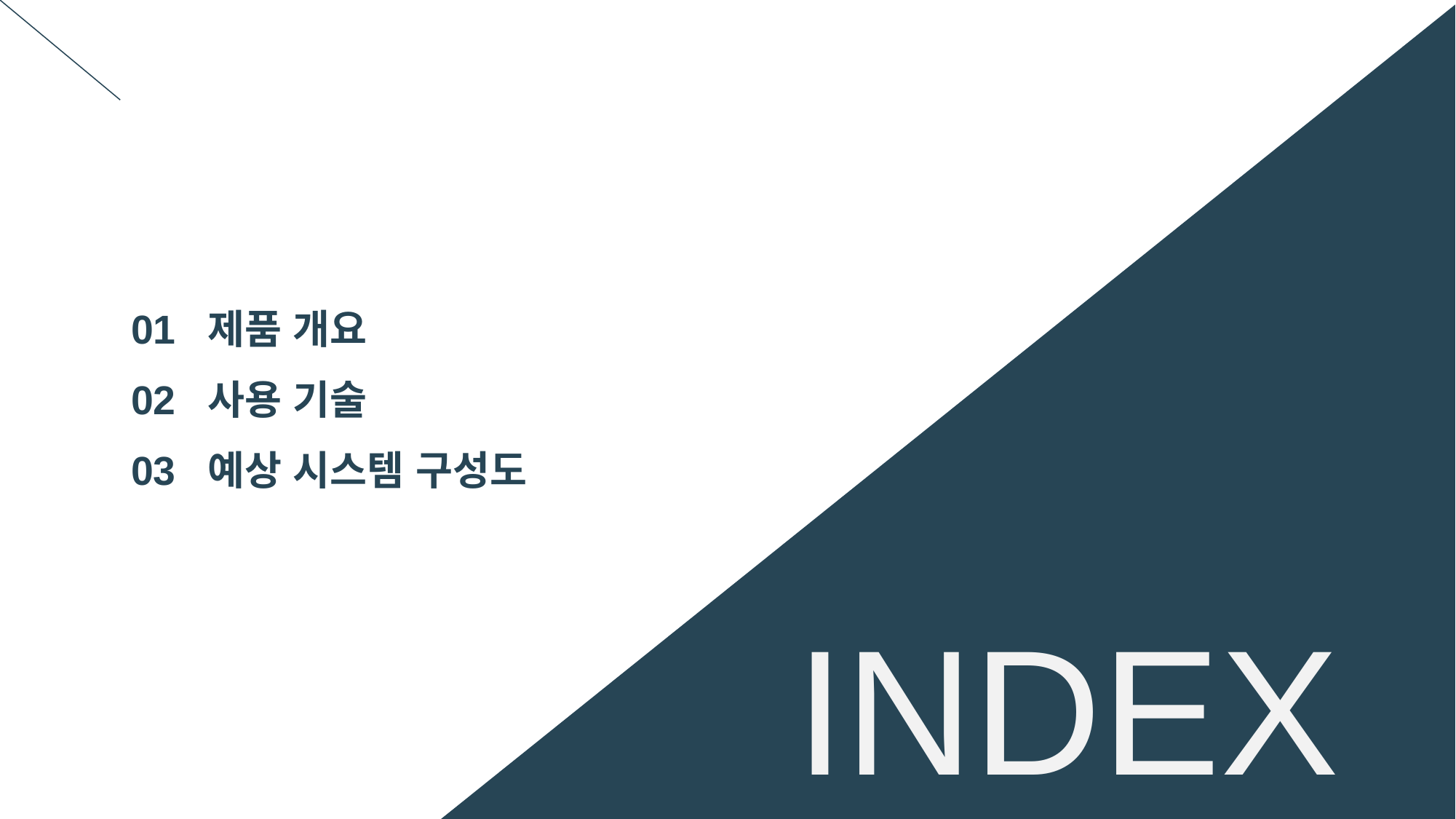

01  제품 개요

02  사용 기술

03  예상 시스템 구성도
INDEX